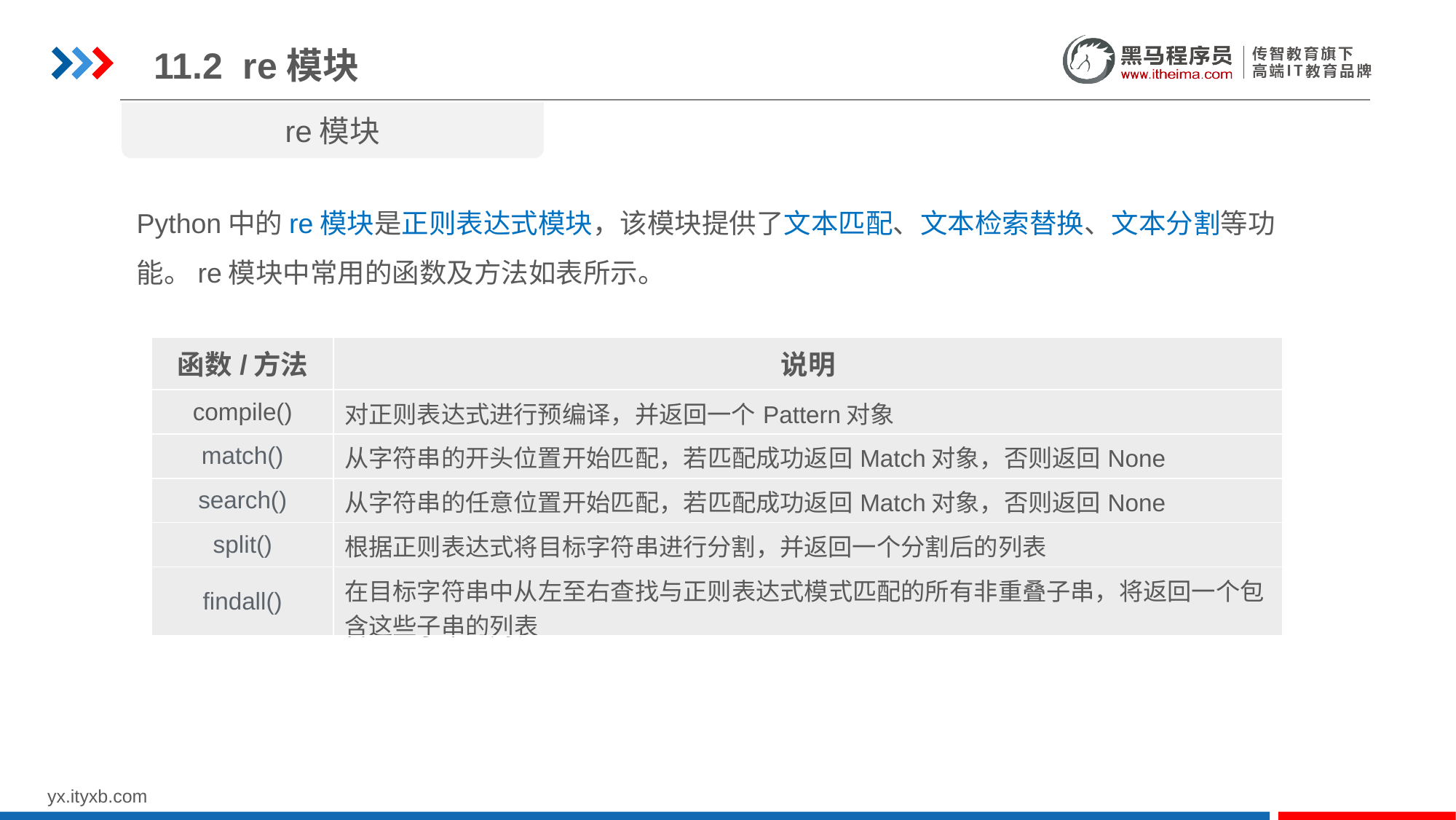

11.2  re模块

re模块
Python中的re模块是正则表达式模块，该模块提供了文本匹配、文本检索替换、文本分割等功能。re模块中常用的函数及方法如表所示。
| 函数/方法 | 说明 |
| --- | --- |
| compile() | 对正则表达式进行预编译，并返回一个Pattern对象 |
| match() | 从字符串的开头位置开始匹配，若匹配成功返回Match对象，否则返回None |
| search() | 从字符串的任意位置开始匹配，若匹配成功返回Match对象，否则返回None |
| split() | 根据正则表达式将目标字符串进行分割，并返回一个分割后的列表 |
| findall() | 在目标字符串中从左至右查找与正则表达式模式匹配的所有非重叠子串，将返回一个包含这些子串的列表 |